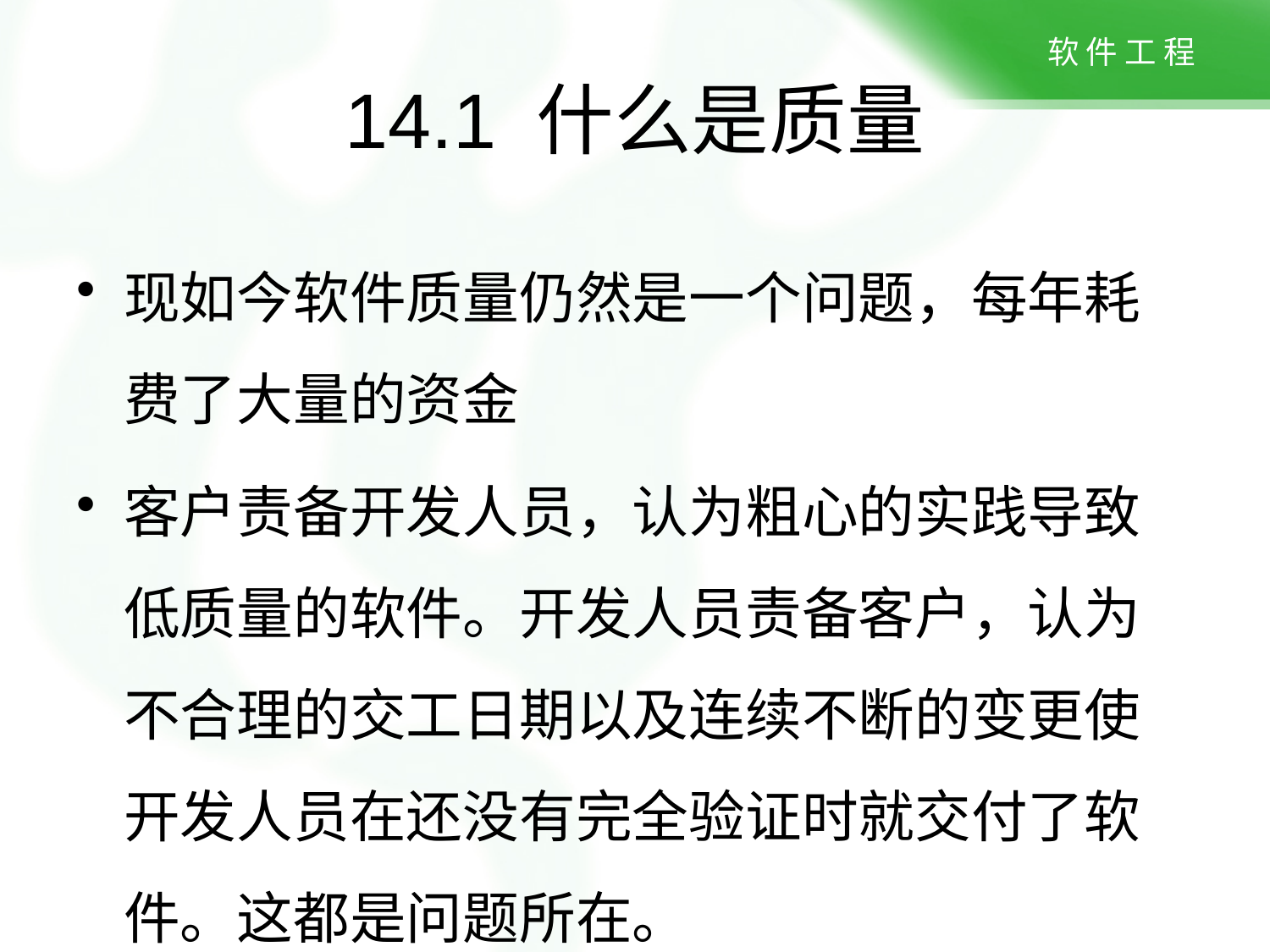

# 14.1 什么是质量
现如今软件质量仍然是一个问题，每年耗费了大量的资金
客户责备开发人员，认为粗心的实践导致低质量的软件。开发人员责备客户，认为不合理的交工日期以及连续不断的变更使开发人员在还没有完全验证时就交付了软件。这都是问题所在。